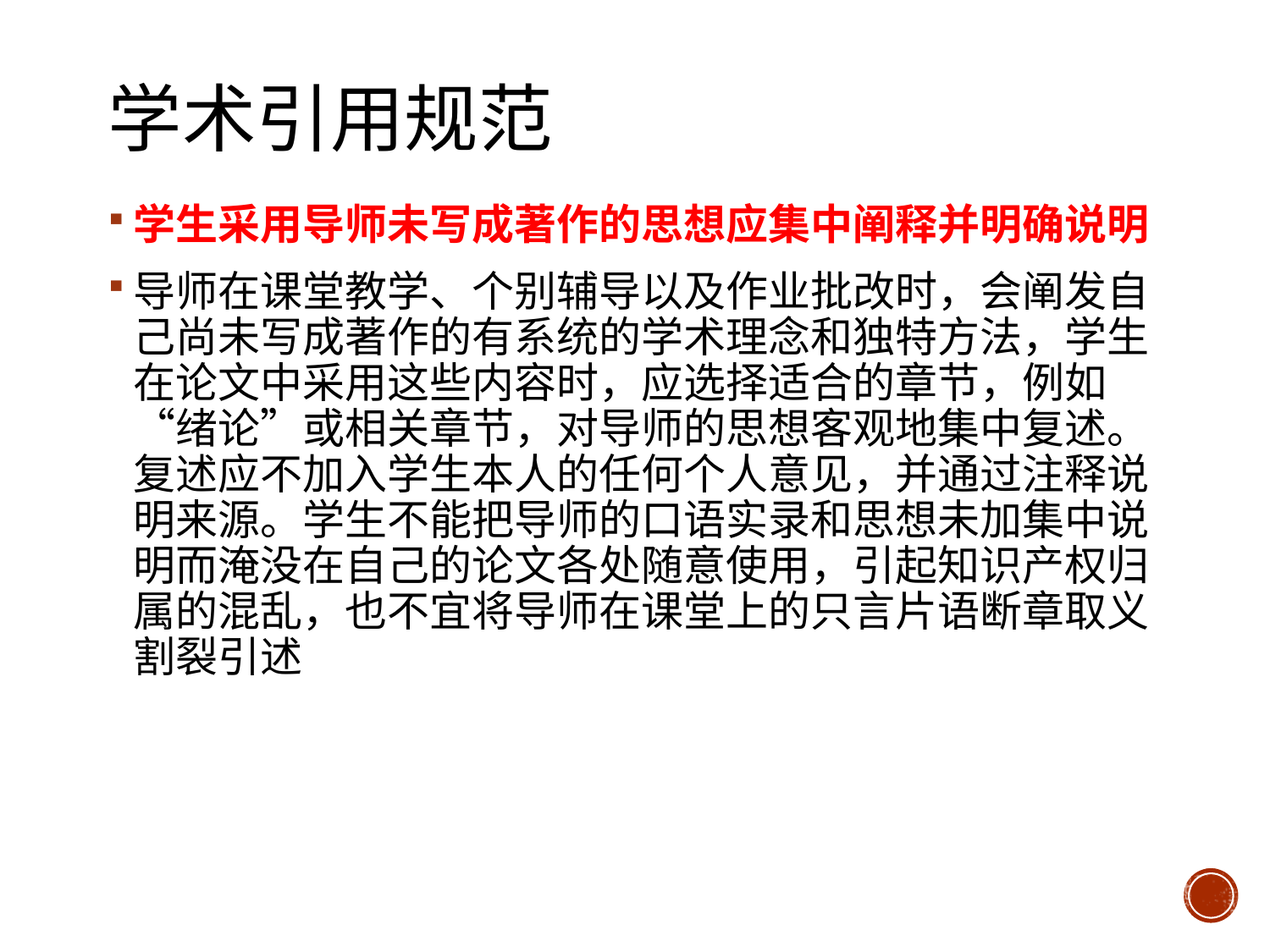

# 学术引用规范
学生采用导师未写成著作的思想应集中阐释并明确说明
导师在课堂教学、个别辅导以及作业批改时，会阐发自己尚未写成著作的有系统的学术理念和独特方法，学生在论文中采用这些内容时，应选择适合的章节，例如“绪论”或相关章节，对导师的思想客观地集中复述。复述应不加入学生本人的任何个人意见，并通过注释说明来源。学生不能把导师的口语实录和思想未加集中说明而淹没在自己的论文各处随意使用，引起知识产权归属的混乱，也不宜将导师在课堂上的只言片语断章取义割裂引述